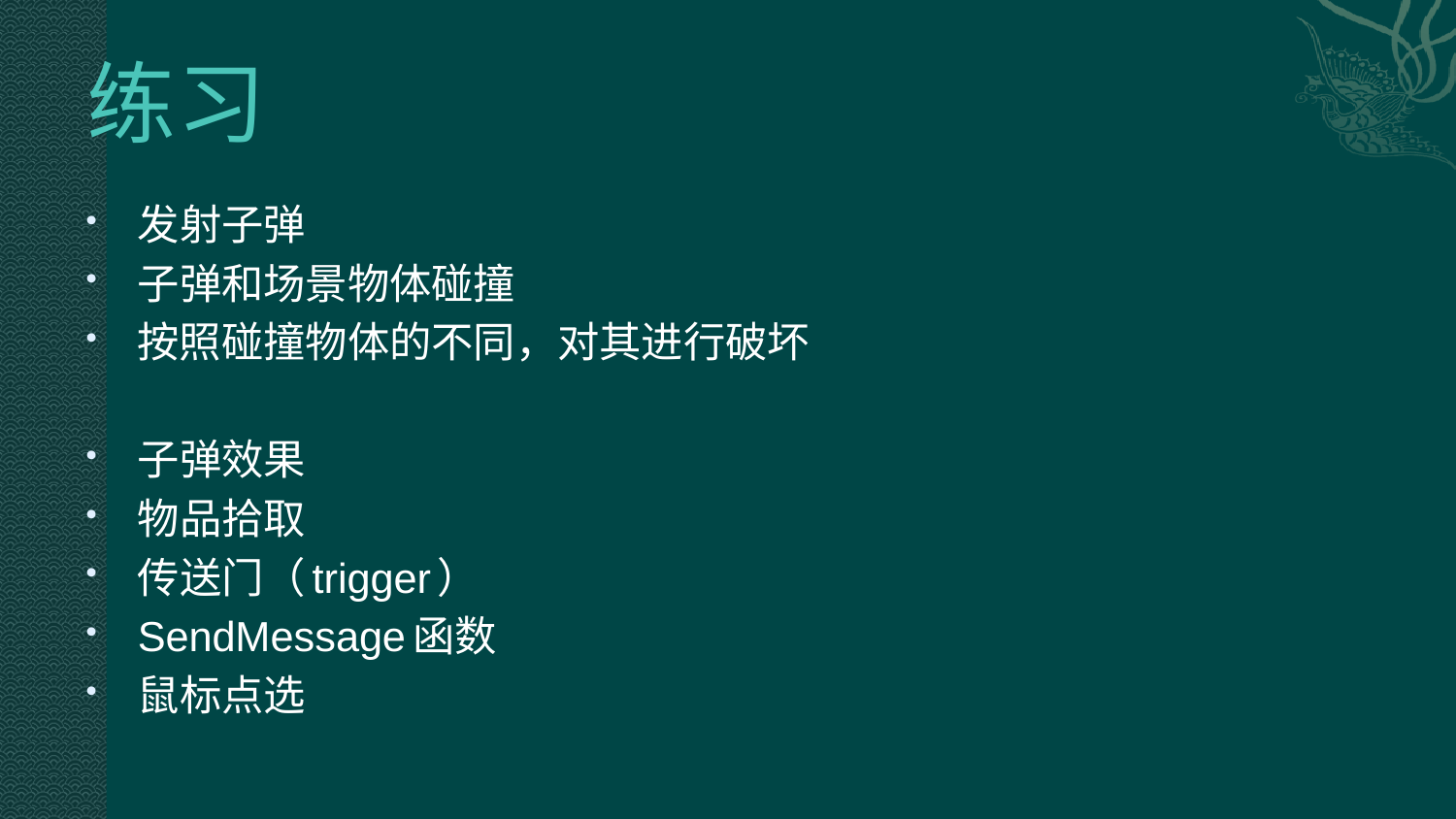

# 练习
发射子弹
子弹和场景物体碰撞
按照碰撞物体的不同，对其进行破坏

子弹效果
物品拾取
传送门（trigger）
SendMessage函数
鼠标点选